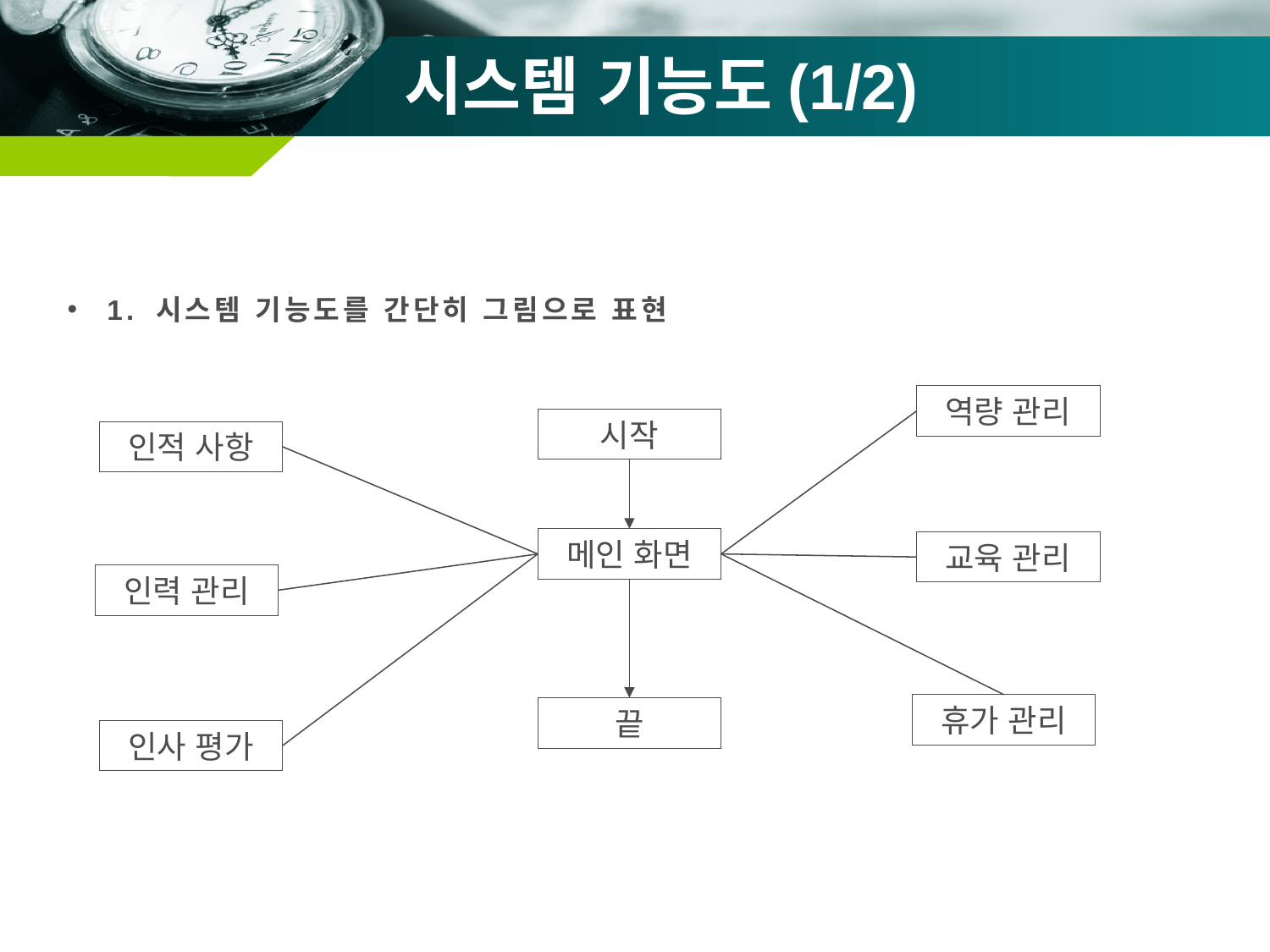

# 시스템 기능도(1/2)
1. 시스템 기능도를 간단히 그림으로 표현
역량 관리
시작
인적 사항
메인 화면
교육 관리
인력 관리
휴가 관리
끝
인사 평가